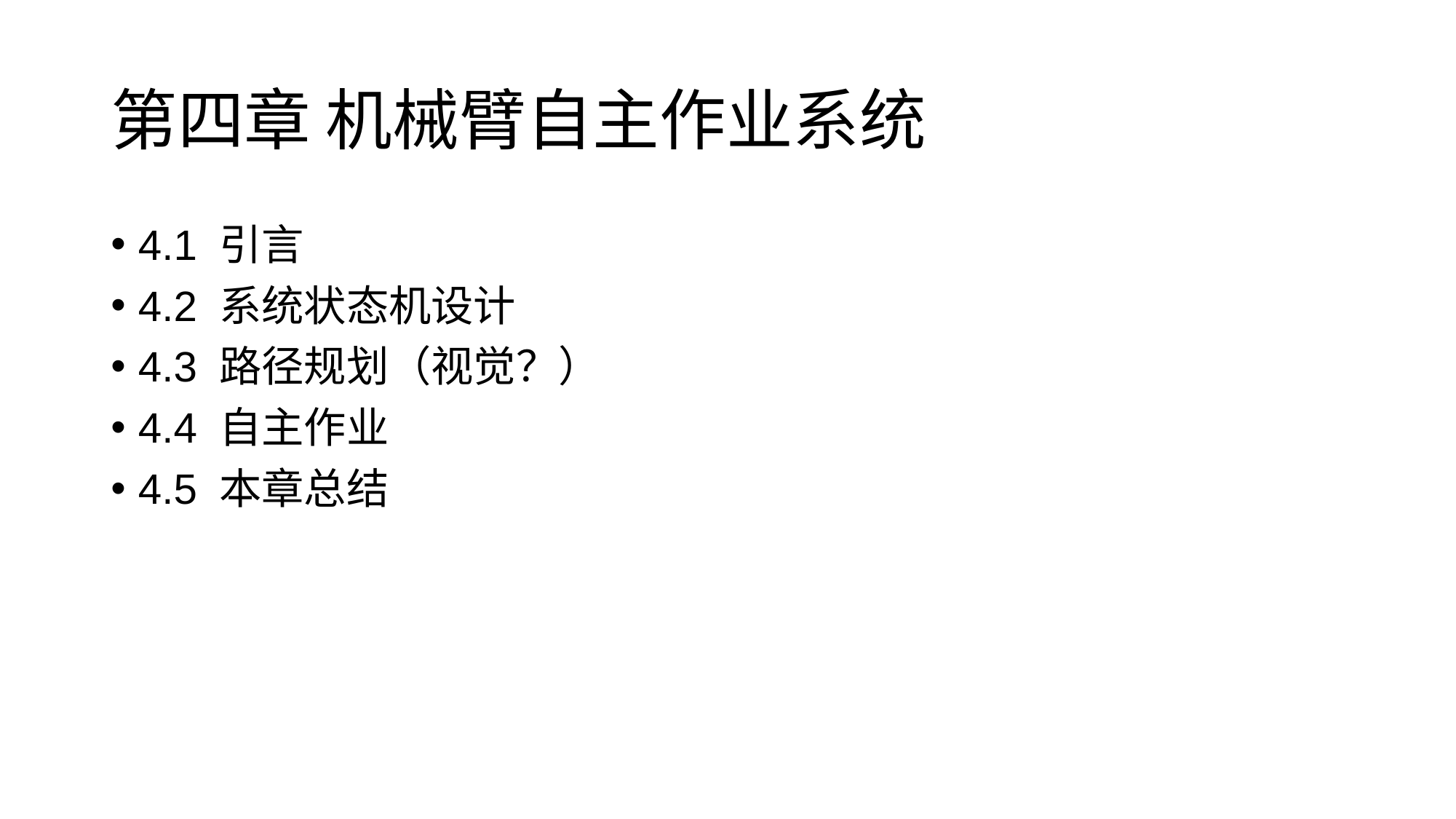

# 第四章 机械臂自主作业系统
4.1 引言
4.2 系统状态机设计
4.3 路径规划（视觉？）
4.4 自主作业
4.5 本章总结